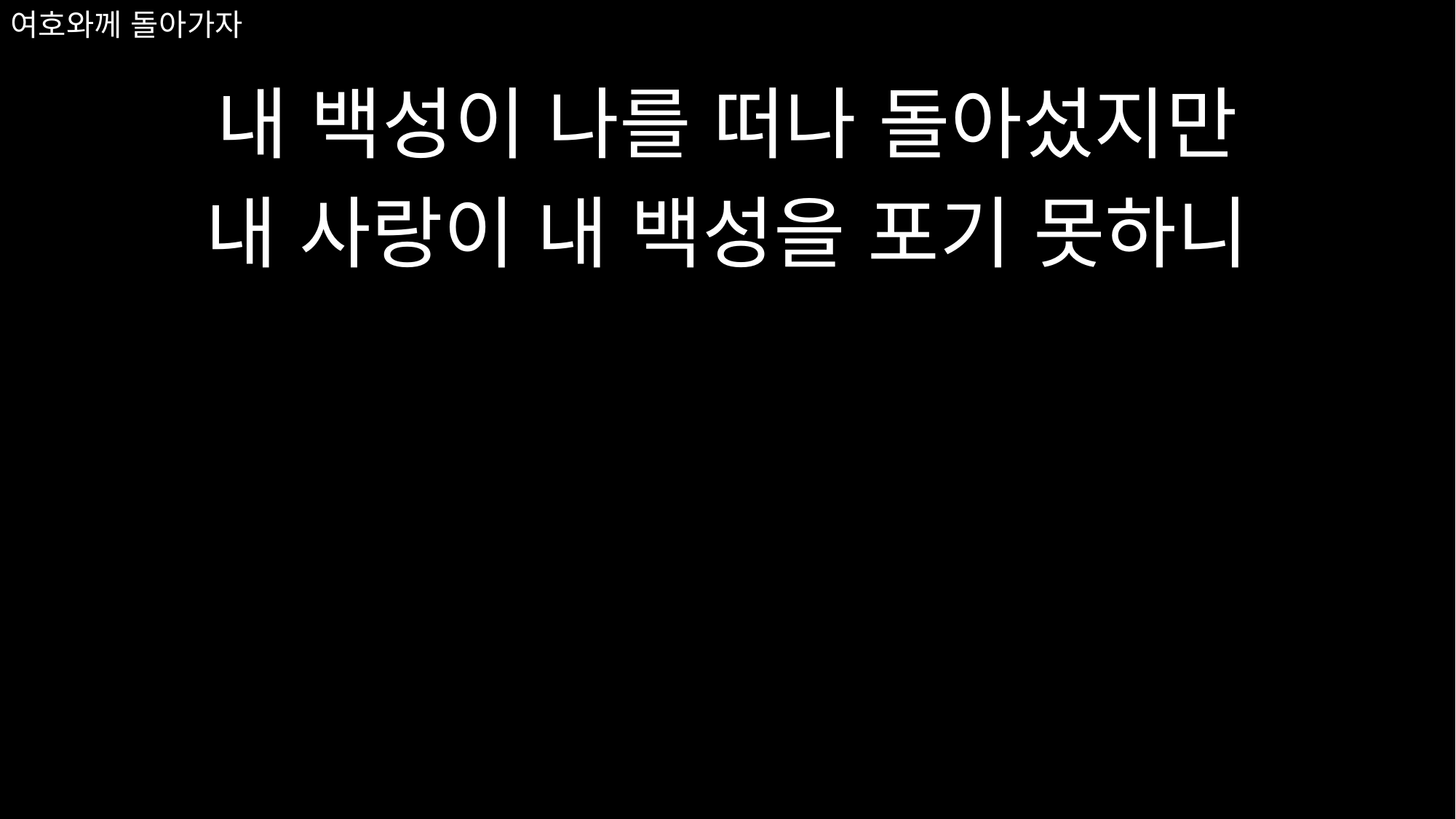

# 여호와께 돌아가자
내 백성이 나를 떠나 돌아섰지만
내 사랑이 내 백성을 포기 못하니